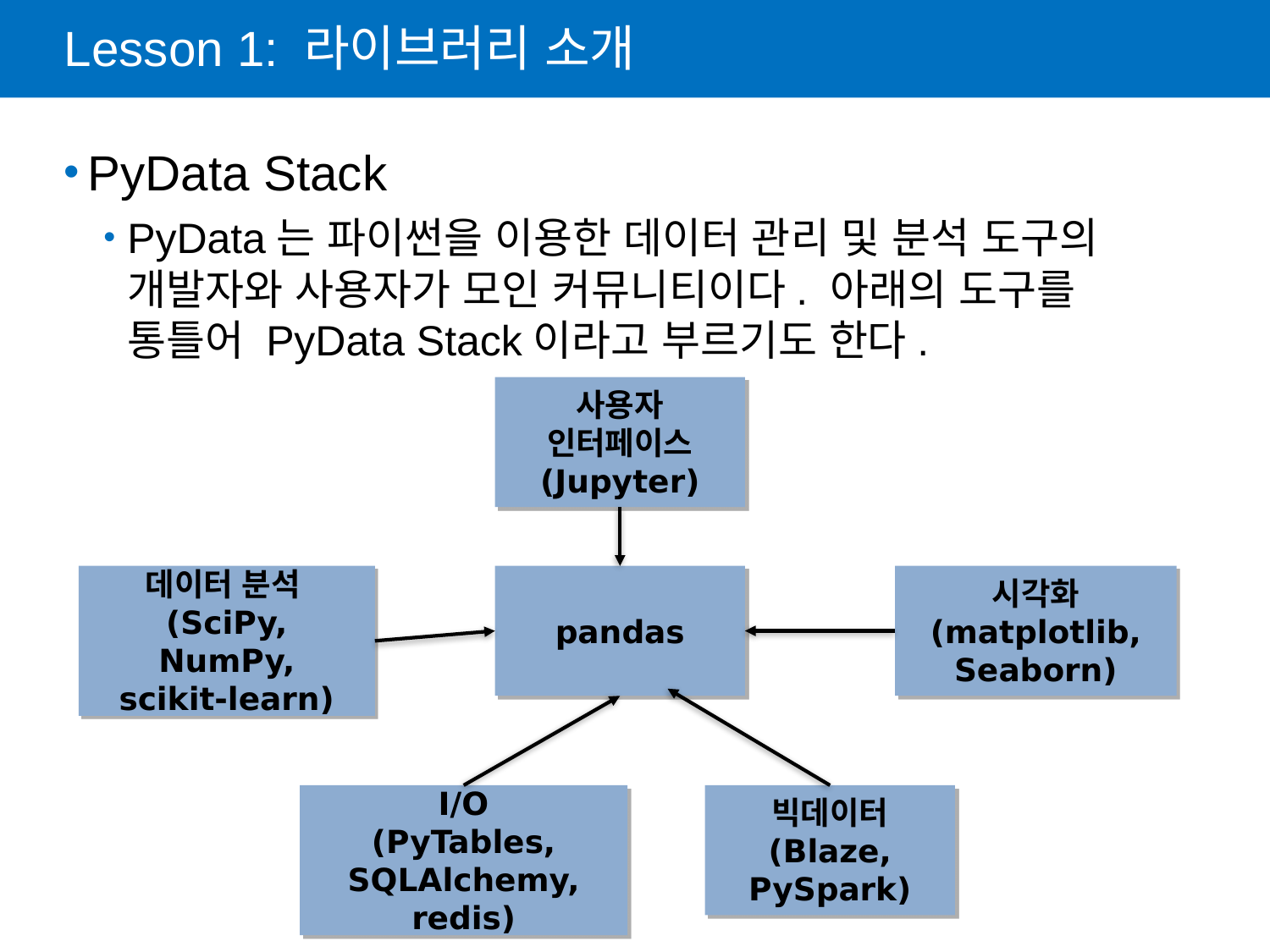

# Lesson 1: 라이브러리 소개
PyData Stack
PyData는 파이썬을 이용한 데이터 관리 및 분석 도구의 개발자와 사용자가 모인 커뮤니티이다. 아래의 도구를 통틀어 PyData Stack이라고 부르기도 한다.

사용자 인터페이스
(Jupyter)
데이터 분석(SciPy, NumPy, scikit-learn)
pandas
시각화
(matplotlib, Seaborn)
I/O
(PyTables, SQLAlchemy, redis)
빅데이터
(Blaze, PySpark)